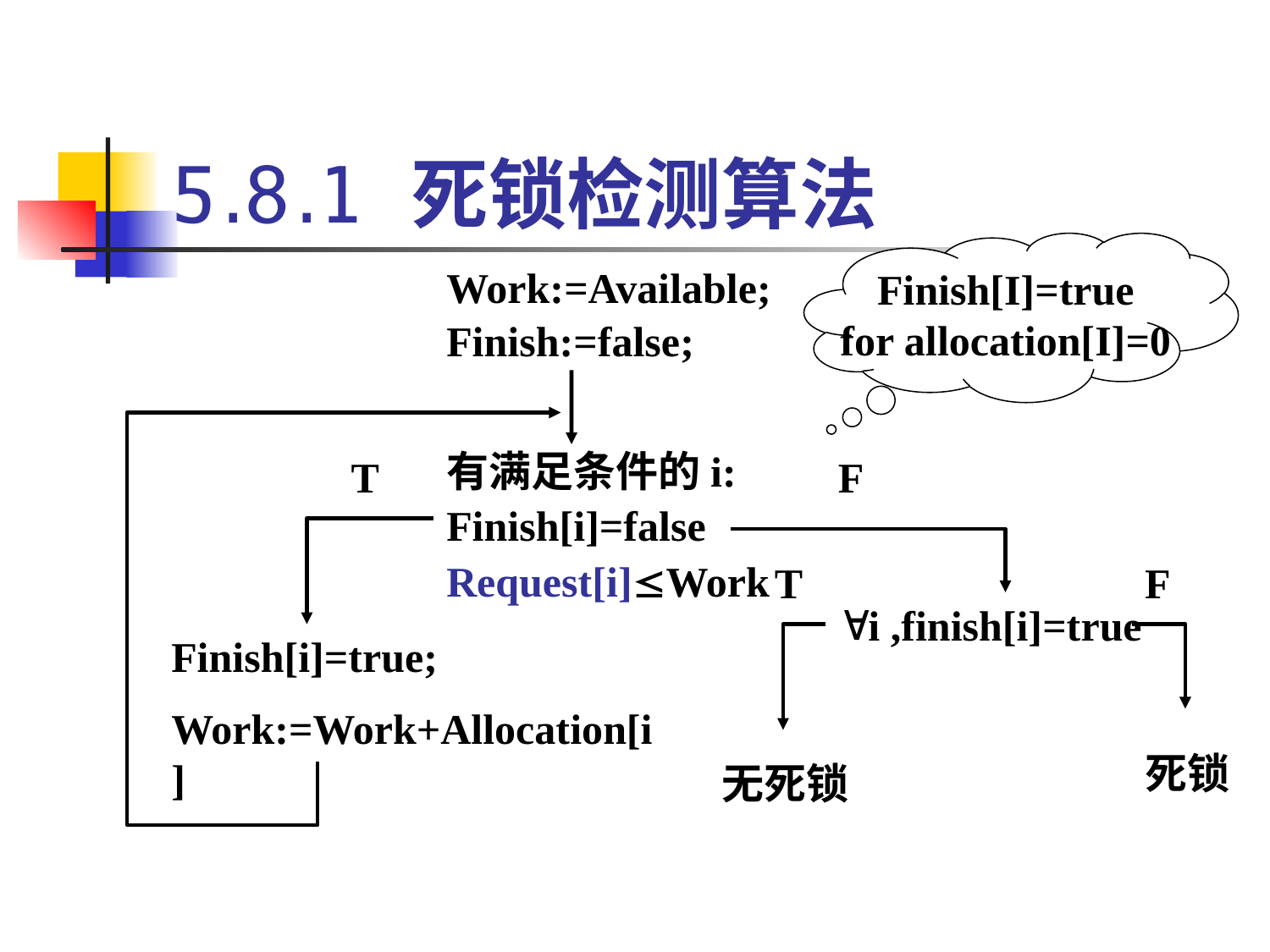

# 5.8.1 死锁检测算法
Finish[I]=true
for allocation[I]=0
Work:=Available;
Finish:=false;

T
F
有满足条件的i:
Finish[i]=false
Request[i]≤Work

T
F
∀i ,finish[i]=true
Finish[i]=true;
Work:=Work+Allocation[i]

无死锁
死锁